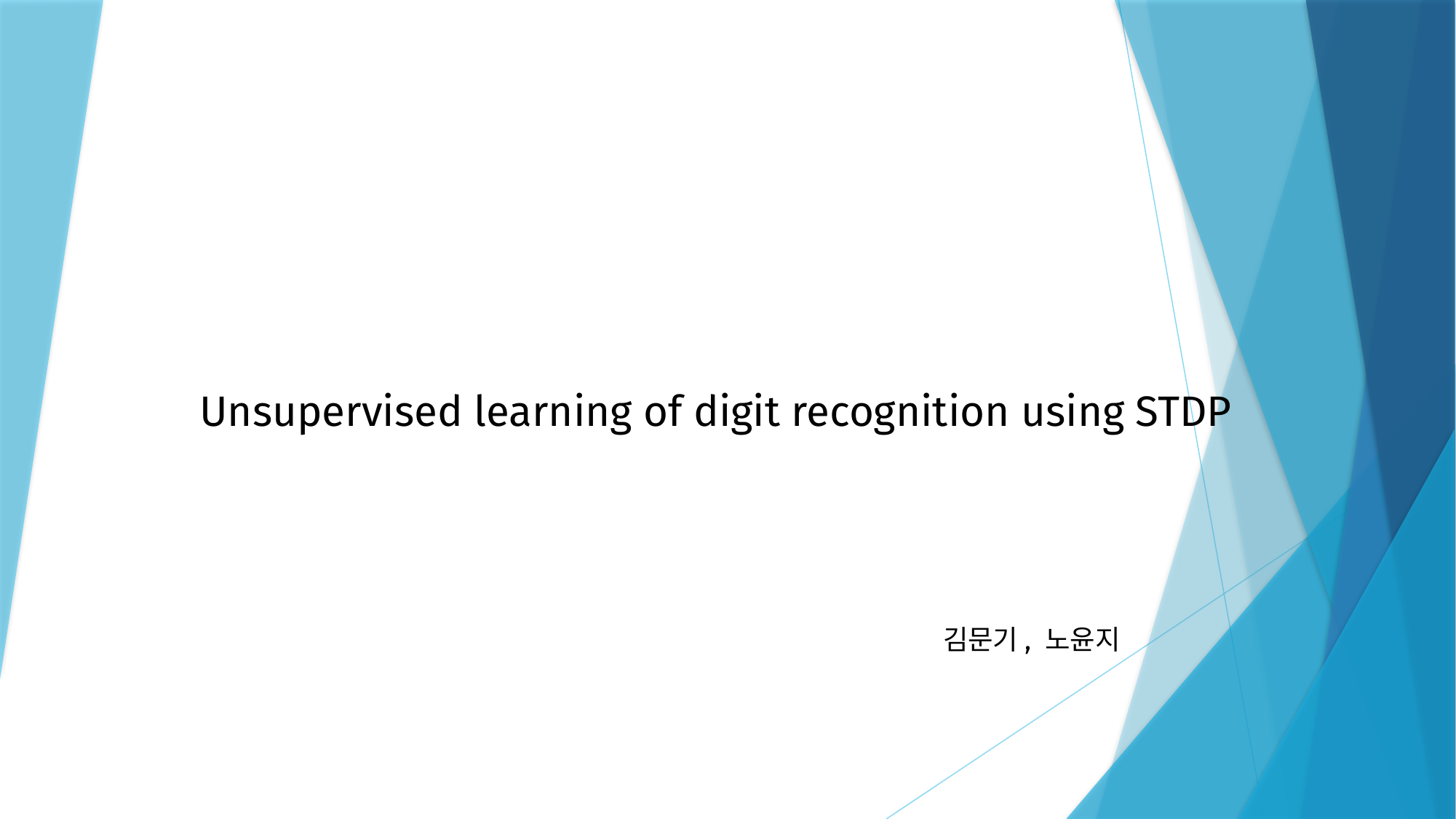

Unsupervised learning of digit recognition using STDP
김문기, 노윤지